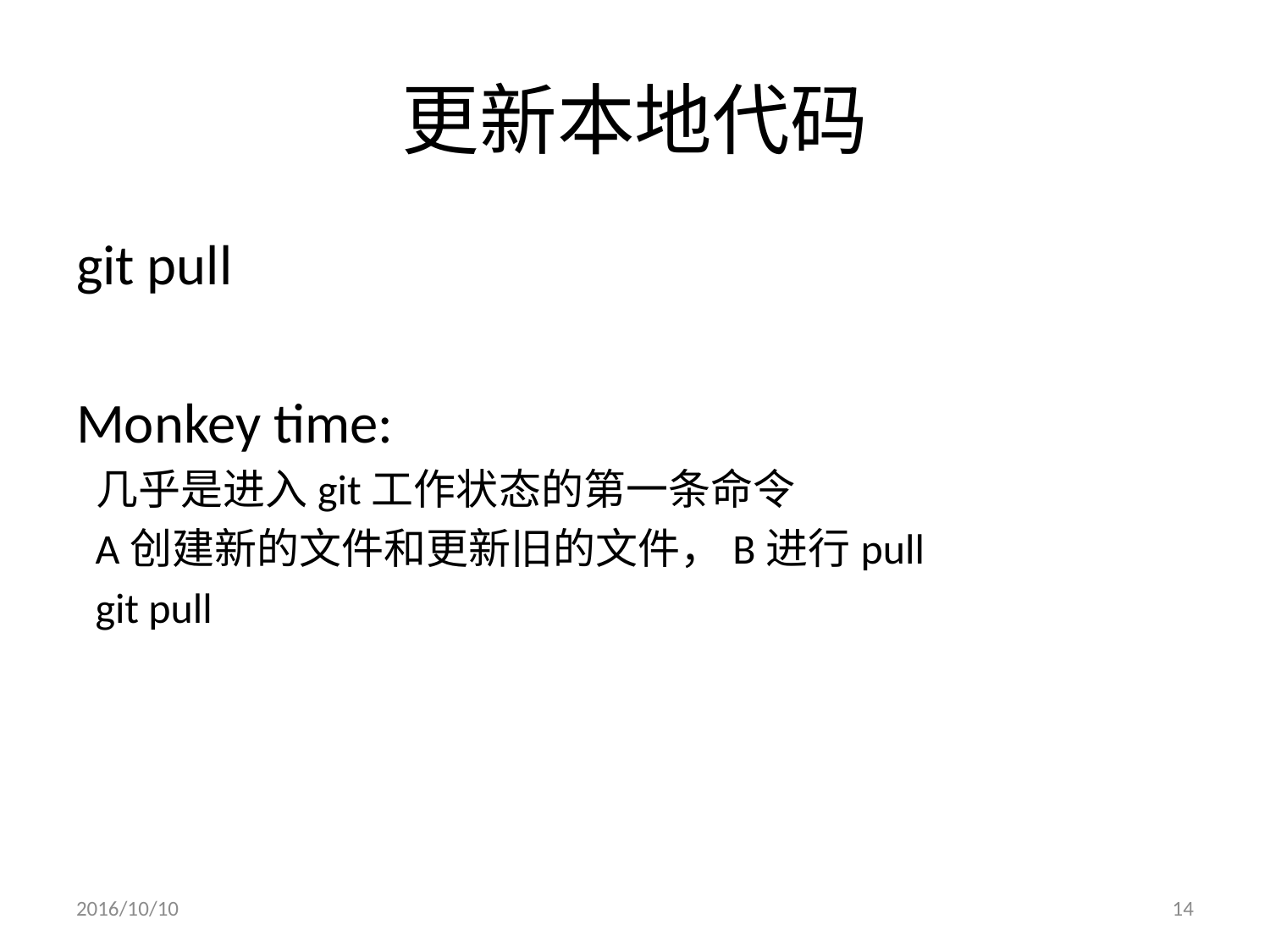

# 更新本地代码
git pull

Monkey time:
 几乎是进入git工作状态的第一条命令
  A创建新的文件和更新旧的文件，B进行pull
  git pull
2016/10/10
14